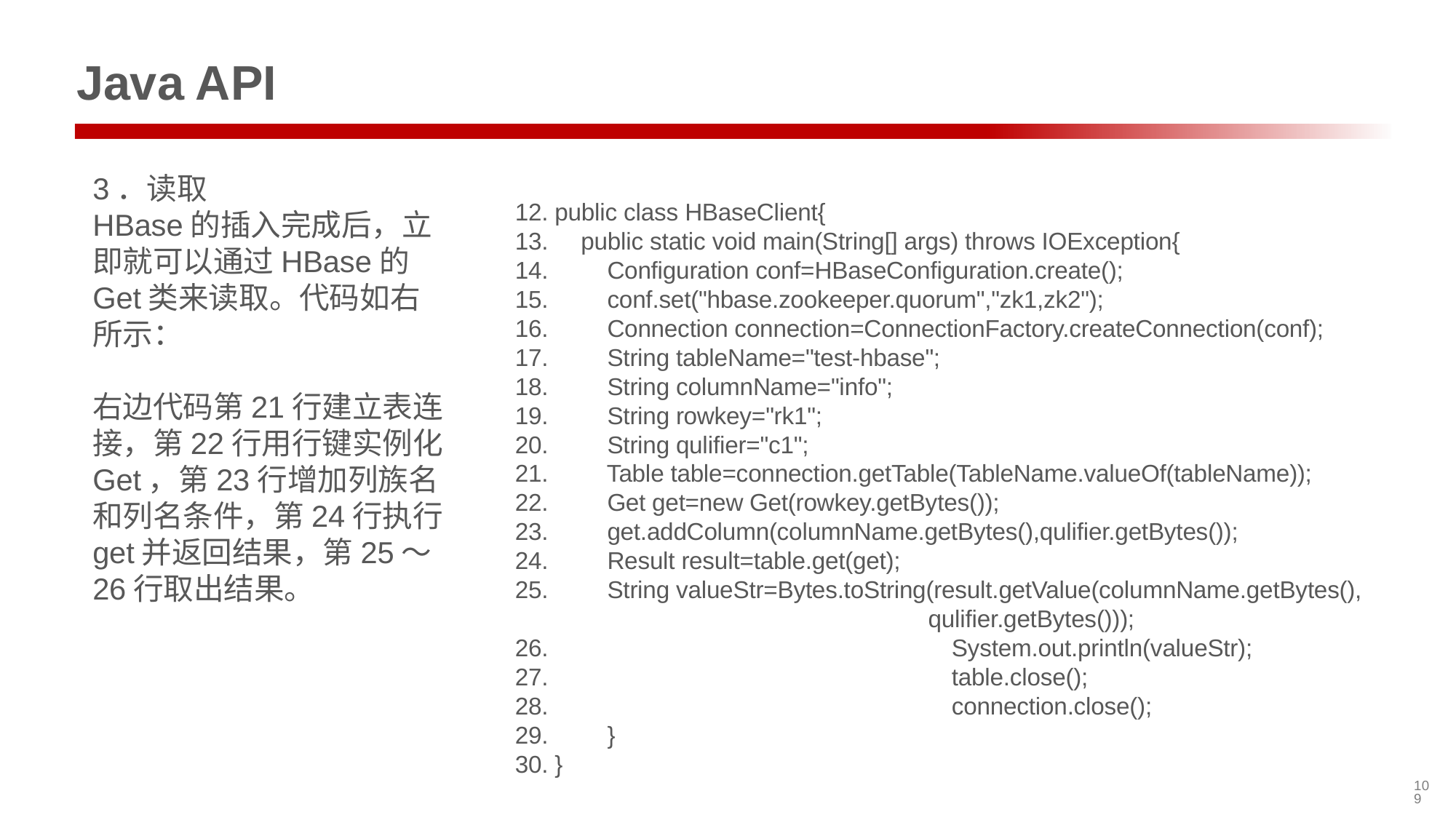

# Java API

3．读取
HBase的插入完成后，立即就可以通过HBase的Get类来读取。代码如右所示：

右边代码第21行建立表连接，第22行用行键实例化Get，第23行增加列族名和列名条件，第24行执行get并返回结果，第25～26行取出结果。
12. public class HBaseClient{
13.     public static void main(String[] args) throws IOException{
14.         Configuration conf=HBaseConfiguration.create();
15.         conf.set("hbase.zookeeper.quorum","zk1,zk2");
16.         Connection connection=ConnectionFactory.createConnection(conf);
17.         String tableName="test-hbase";
18.         String columnName="info";
19.         String rowkey="rk1";
20.         String qulifier="c1";
21.         Table table=connection.getTable(TableName.valueOf(tableName));
22.         Get get=new Get(rowkey.getBytes());
23.         get.addColumn(columnName.getBytes(),qulifier.getBytes());
24.         Result result=table.get(get);
25.         String valueStr=Bytes.toString(result.getValue(columnName.getBytes(),
                                                               qulifier.getBytes()));
26. 				System.out.println(valueStr);
27. 				table.close();
28. 				connection.close();
29.         }
30. }
109